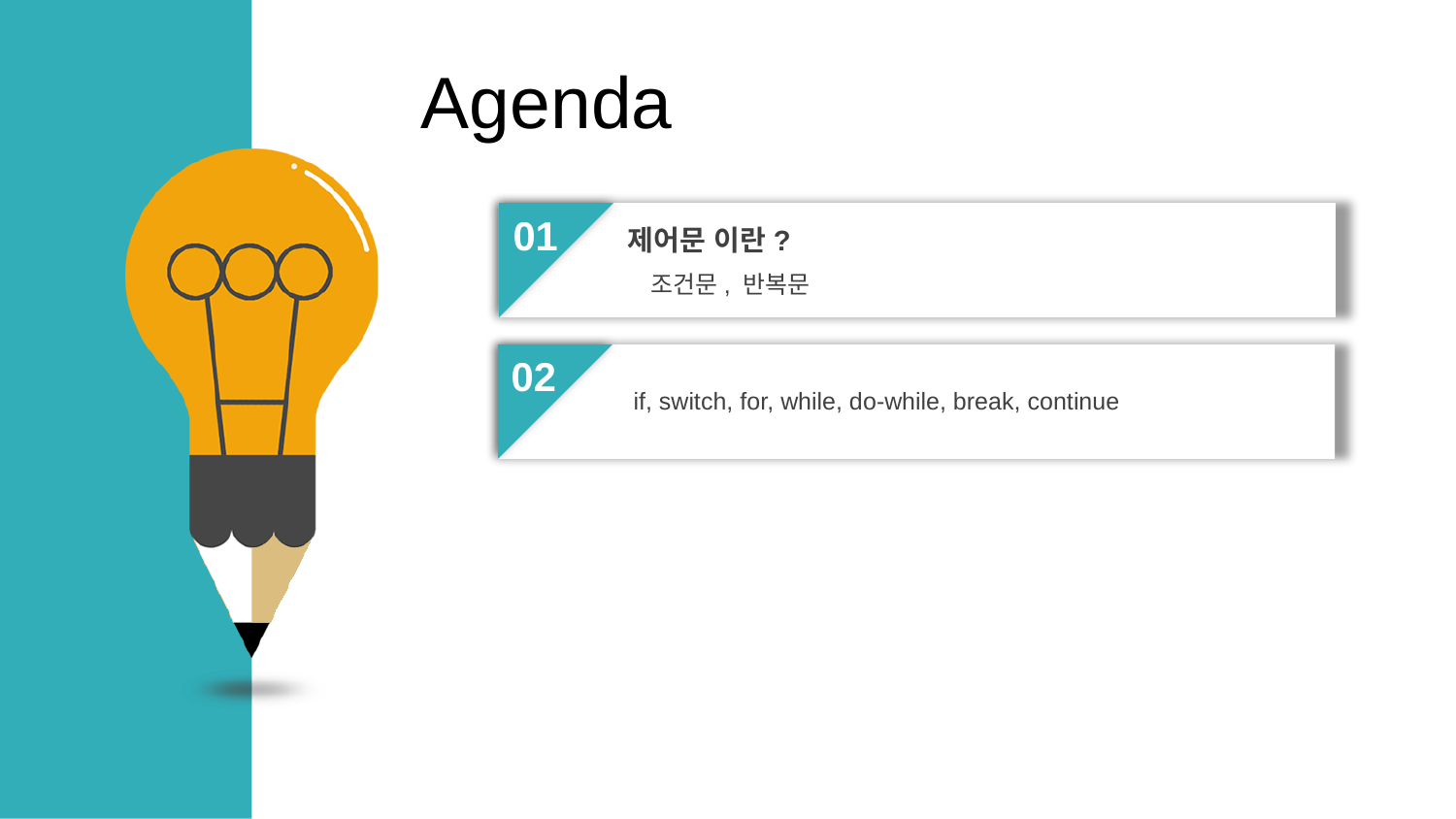

Agenda

01
제어문 이란?
 조건문, 반복문
02

 if, switch, for, while, do-while, break, continue
03
04